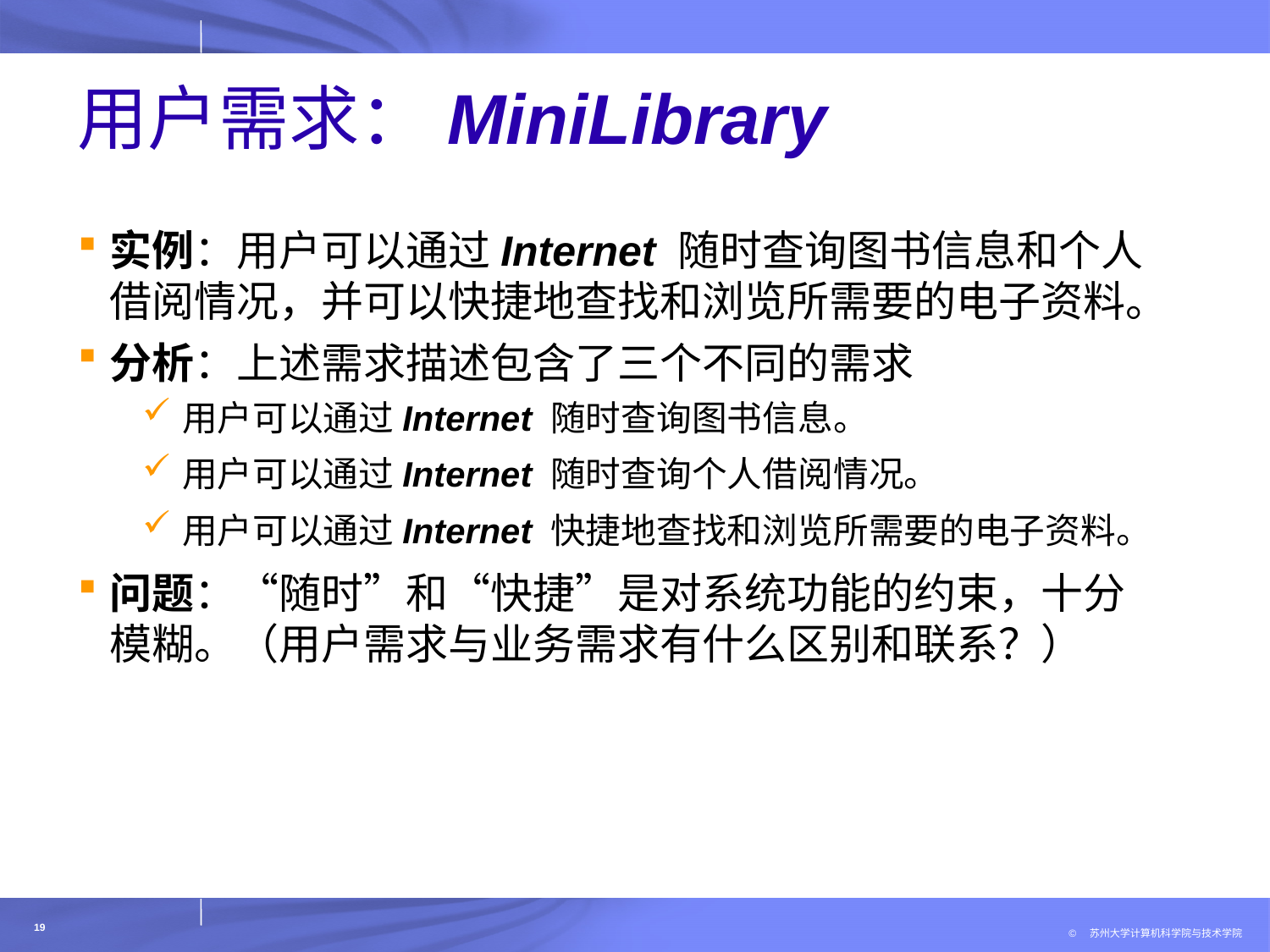

# 用户需求：MiniLibrary
实例：用户可以通过Internet 随时查询图书信息和个人借阅情况，并可以快捷地查找和浏览所需要的电子资料。
分析：上述需求描述包含了三个不同的需求
用户可以通过Internet 随时查询图书信息。
用户可以通过Internet 随时查询个人借阅情况。
用户可以通过Internet 快捷地查找和浏览所需要的电子资料。
问题：“随时”和“快捷”是对系统功能的约束，十分模糊。（用户需求与业务需求有什么区别和联系？）

19